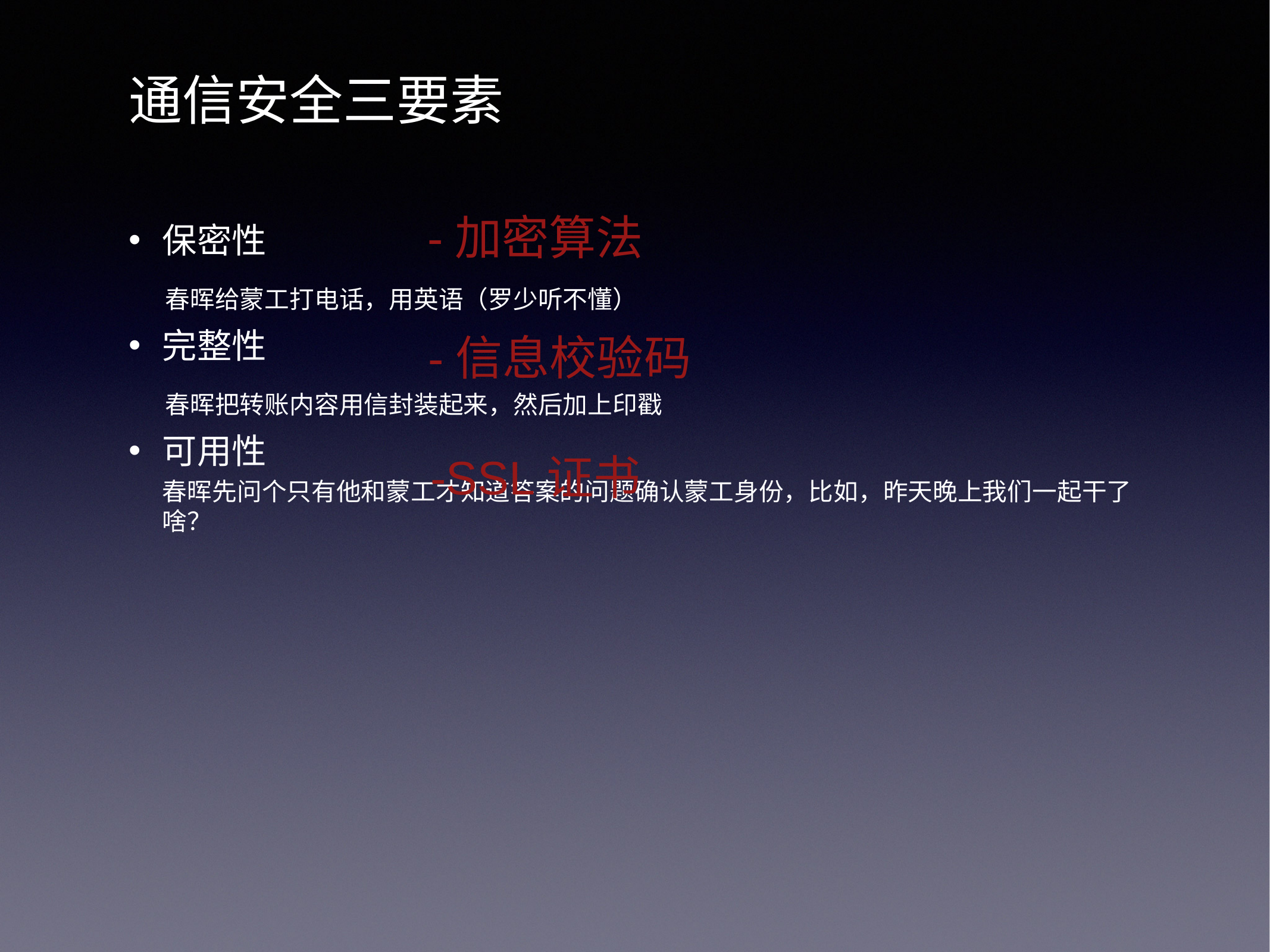

# 通信安全三要素
-加密算法
保密性
   春晖给蒙工打电话，用英语（罗少听不懂）
完整性
   春晖把转账内容用信封装起来，然后加上印戳
可用性
	春晖先问个只有他和蒙工才知道答案的问题确认蒙工身份，比如，昨天晚上我们一起干了啥？
-信息校验码
-SSL证书